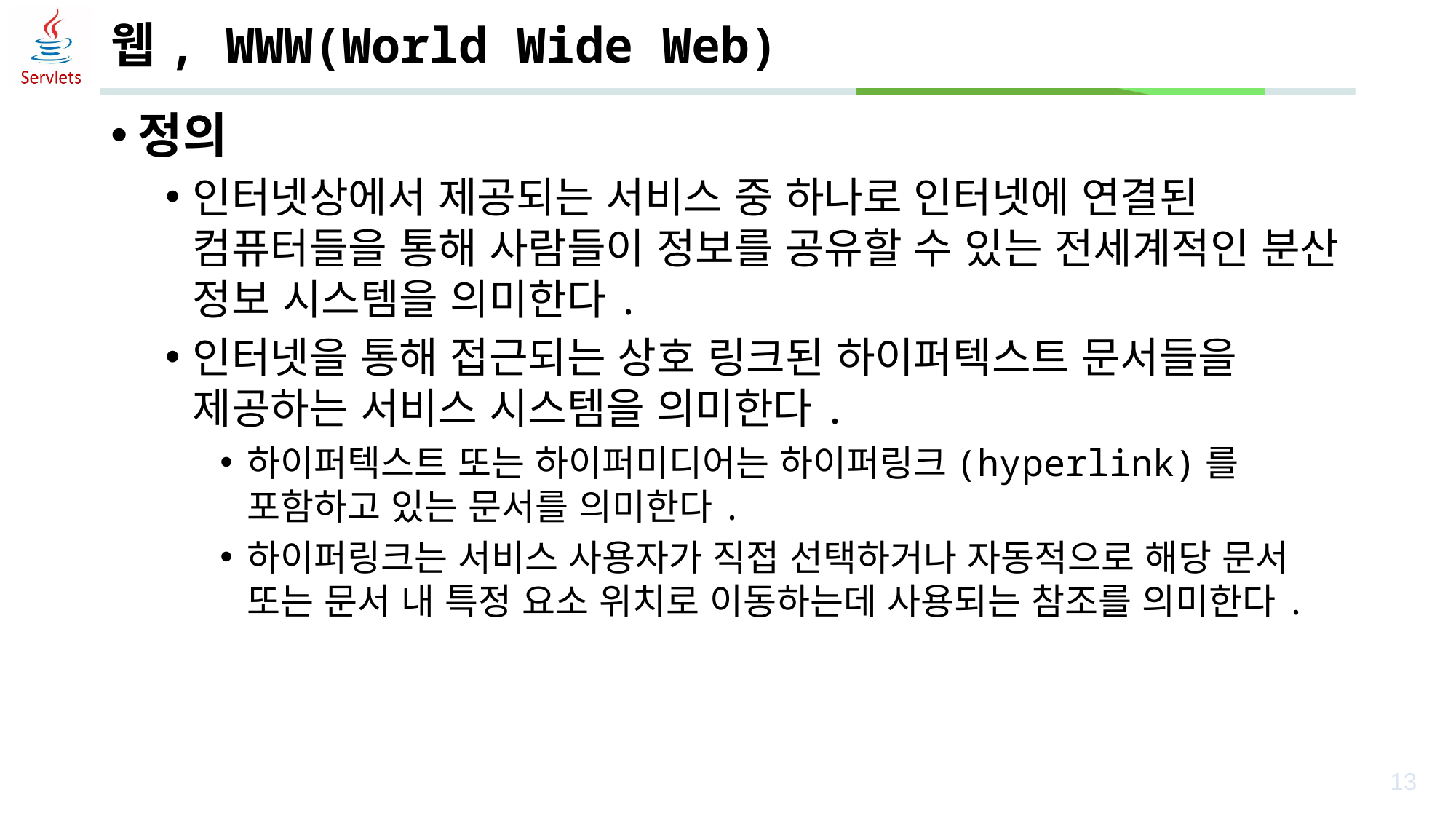

# 웹, WWW(World Wide Web)
정의
인터넷상에서 제공되는 서비스 중 하나로 인터넷에 연결된 컴퓨터들을 통해 사람들이 정보를 공유할 수 있는 전세계적인 분산 정보 시스템을 의미한다.
인터넷을 통해 접근되는 상호 링크된 하이퍼텍스트 문서들을 제공하는 서비스 시스템을 의미한다.
하이퍼텍스트 또는 하이퍼미디어는 하이퍼링크(hyperlink)를 포함하고 있는 문서를 의미한다.
하이퍼링크는 서비스 사용자가 직접 선택하거나 자동적으로 해당 문서 또는 문서 내 특정 요소 위치로 이동하는데 사용되는 참조를 의미한다.
13